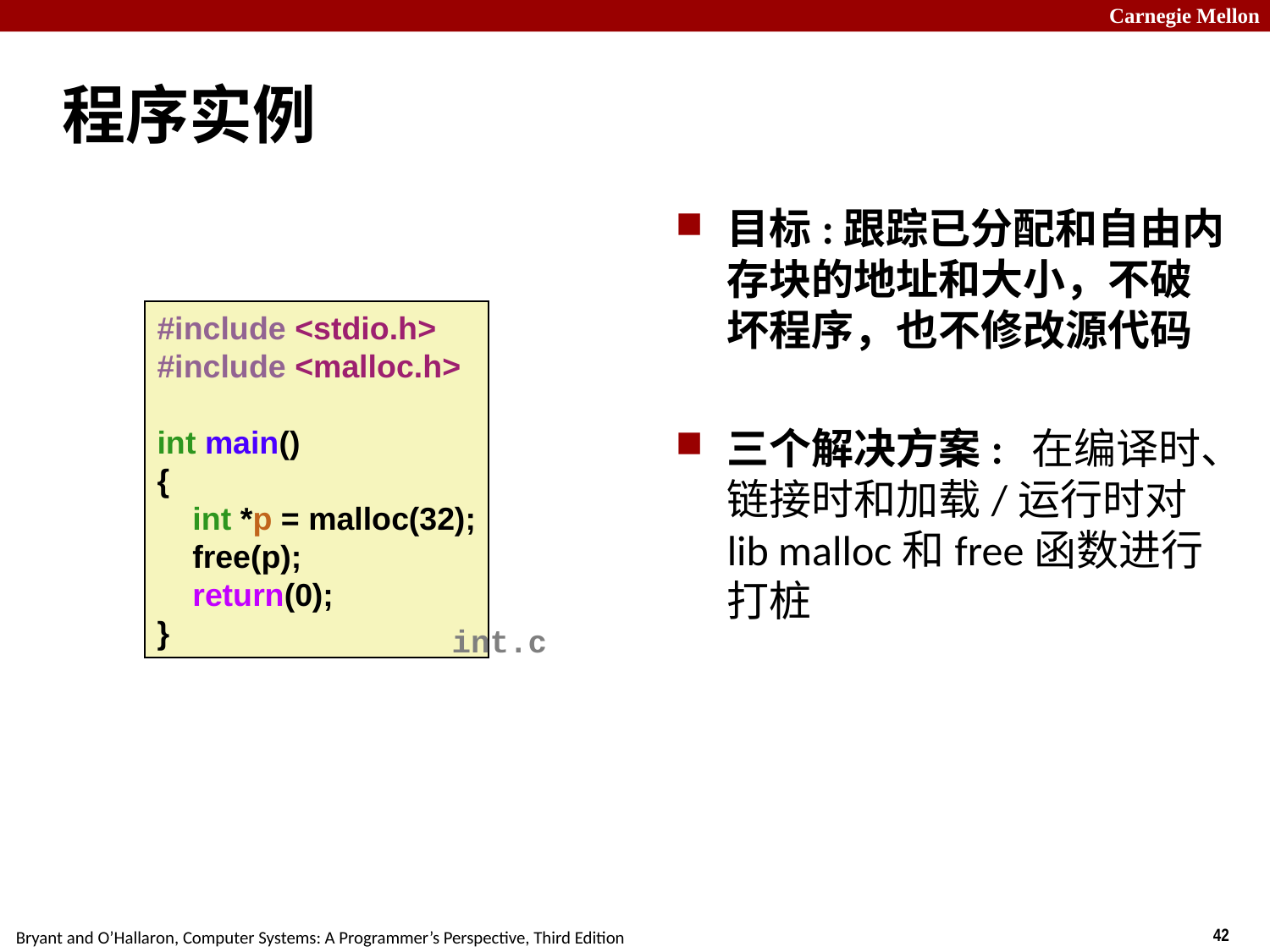

# 程序实例
目标:跟踪已分配和自由内存块的地址和大小，不破坏程序，也不修改源代码

三个解决方案:  在编译时、链接时和加载/运行时对lib malloc和free函数进行打桩
#include <stdio.h>
#include <malloc.h>

int main()
{
    int *p = malloc(32);
    free(p);
    return(0);
}
int.c